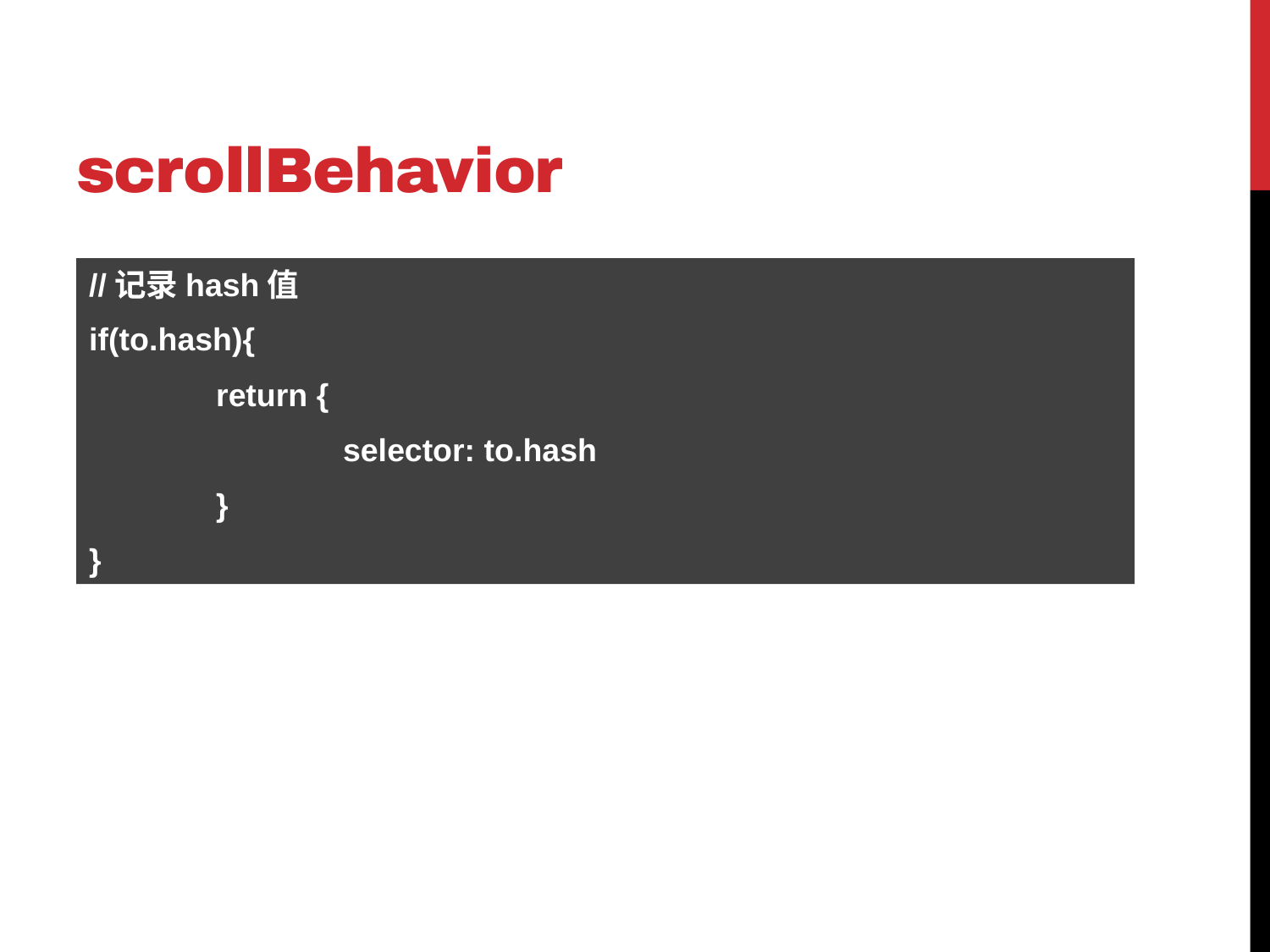

# scrollBehavior
//记录hash值
if(to.hash){
	return {
		selector: to.hash
	}
}